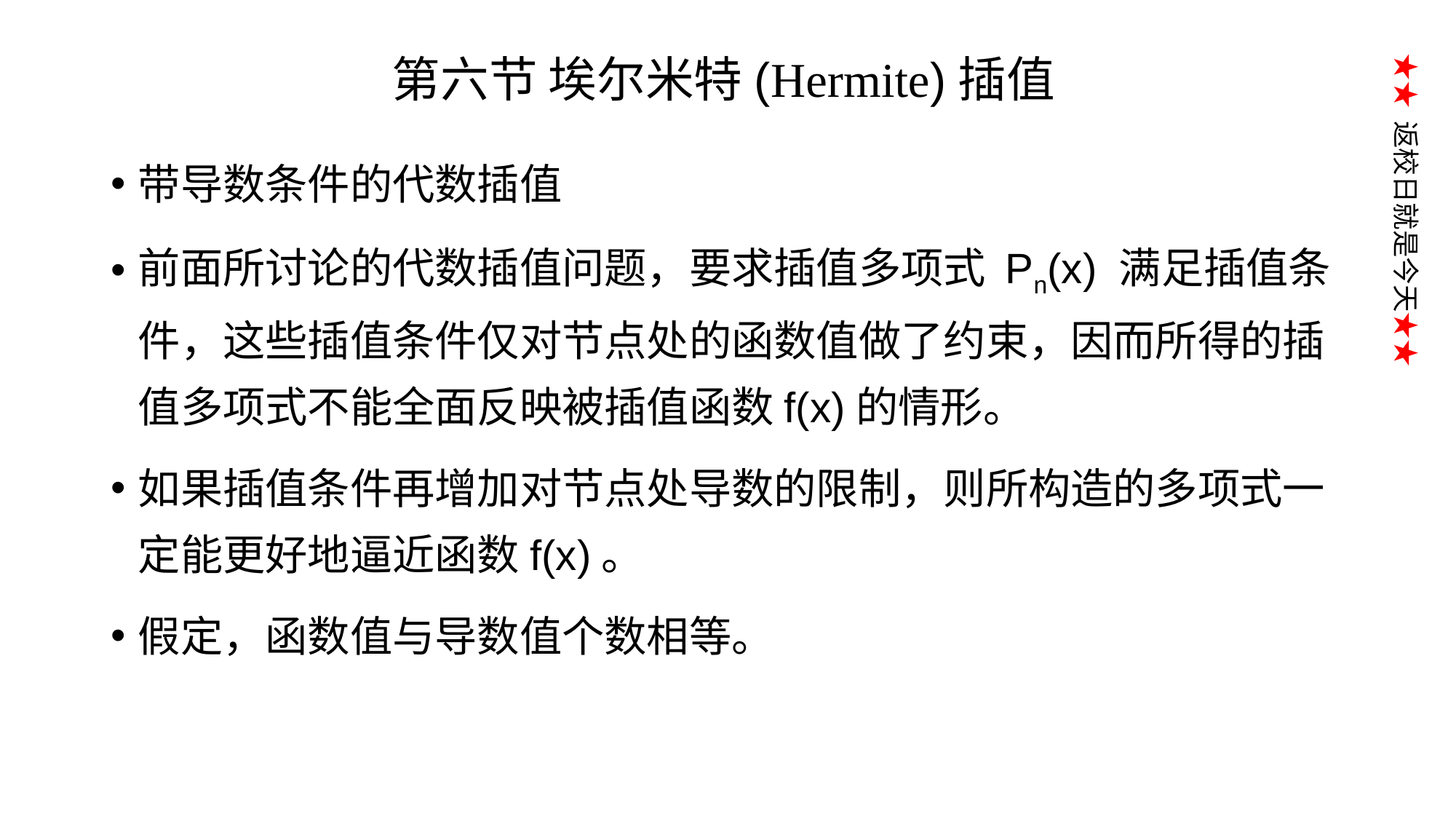

# 第六节 埃尔米特(Hermite)插值
带导数条件的代数插值
前面所讨论的代数插值问题，要求插值多项式 Pn(x) 满足插值条件，这些插值条件仅对节点处的函数值做了约束，因而所得的插值多项式不能全面反映被插值函数f(x)的情形。
如果插值条件再增加对节点处导数的限制，则所构造的多项式一定能更好地逼近函数f(x)。
假定，函数值与导数值个数相等。